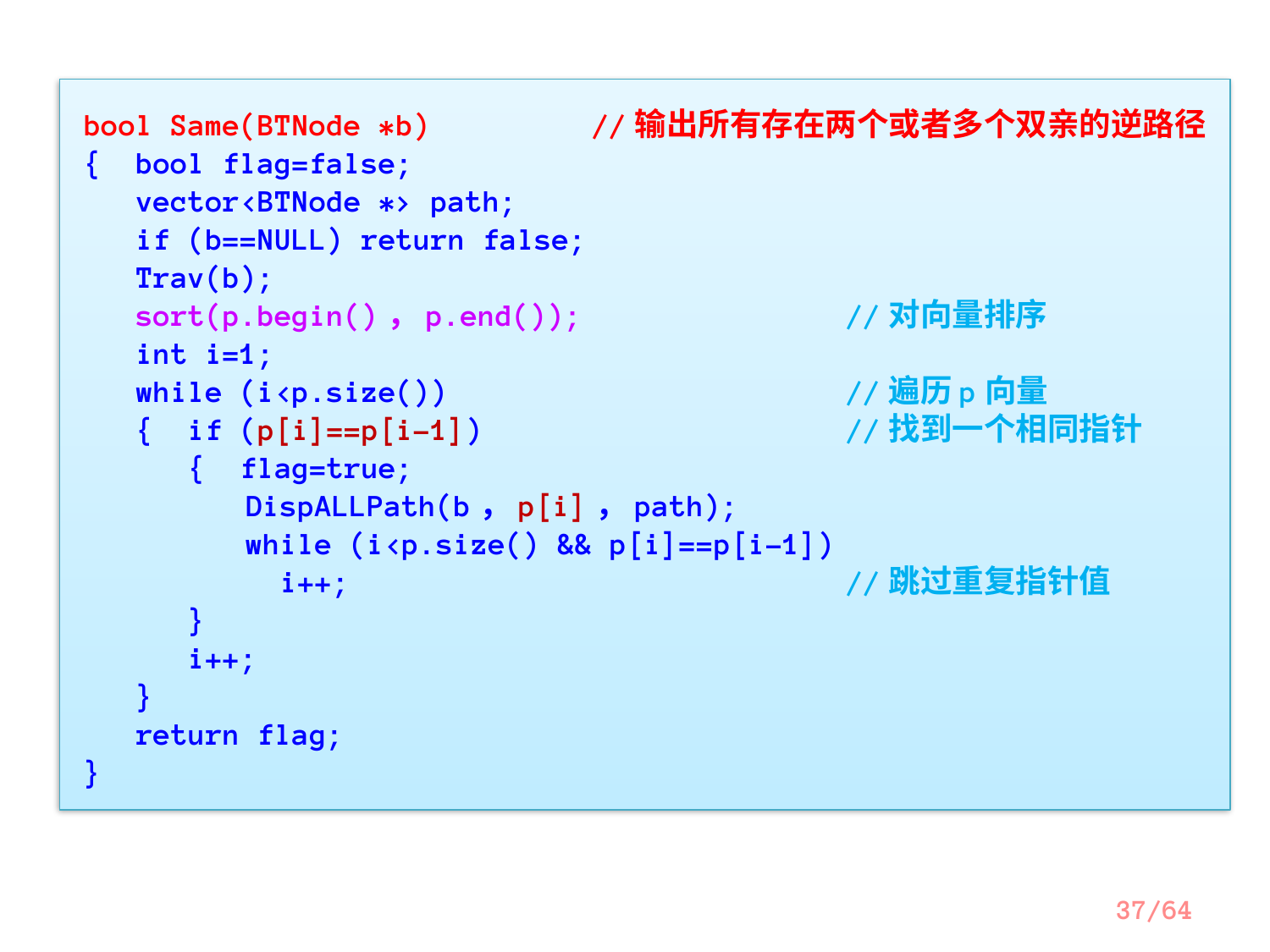

bool Same(BTNode *b)		//输出所有存在两个或者多个双亲的逆路径
{  bool flag=false;
   vector<BTNode *> path;
   if (b==NULL) return false;
   Trav(b);
   sort(p.begin()，p.end());			//对向量排序
   int i=1;
   while (i<p.size())				//遍历p向量
   {  if (p[i]==p[i-1])			//找到一个相同指针
      {  flag=true;
	  DispALLPath(b，p[i]，path);
	  while (i<p.size() && p[i]==p[i-1])
	    i++;				//跳过重复指针值
      }
      i++;
   }
   return flag;
}
37/64